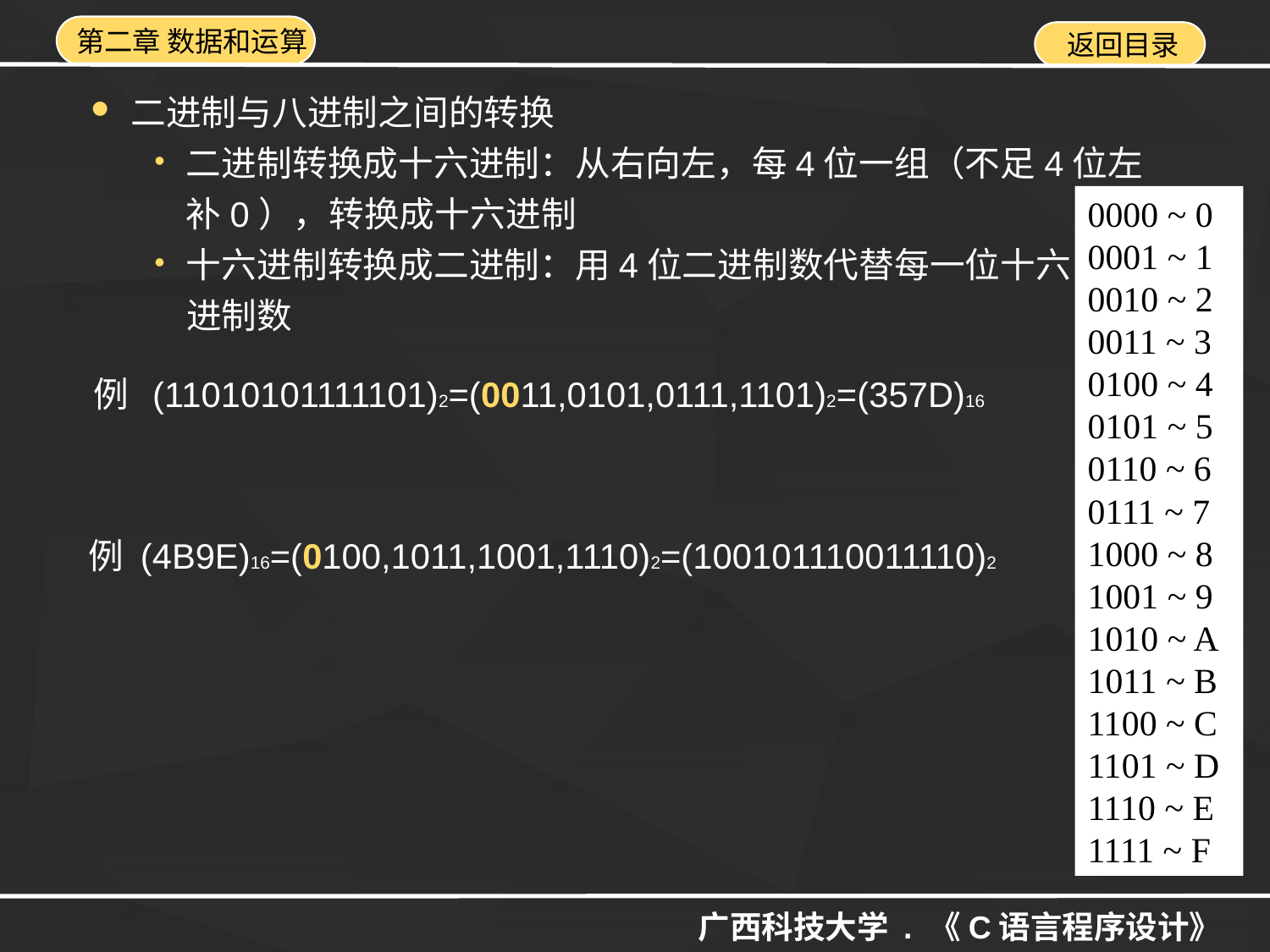

二进制与八进制之间的转换
二进制转换成十六进制：从右向左，每4位一组（不足4位左补0），转换成十六进制
十六进制转换成二进制：用4位二进制数代替每一位十六
   进制数
0000 ~ 0
0001 ~ 1
0010 ~ 2
0011 ~ 3
0100 ~ 4
0101 ~ 5
0110 ~ 6
0111 ~ 7
1000 ~ 8
1001 ~ 9
1010 ~ A
1011 ~ B
1100 ~ C
1101 ~ D
1110 ~ E
1111 ~ F
例  (11010101111101)2=(0011,0101,0111,1101)2=(357D)16
例 (4B9E)16=(0100,1011,1001,1110)2=(100101110011110)2